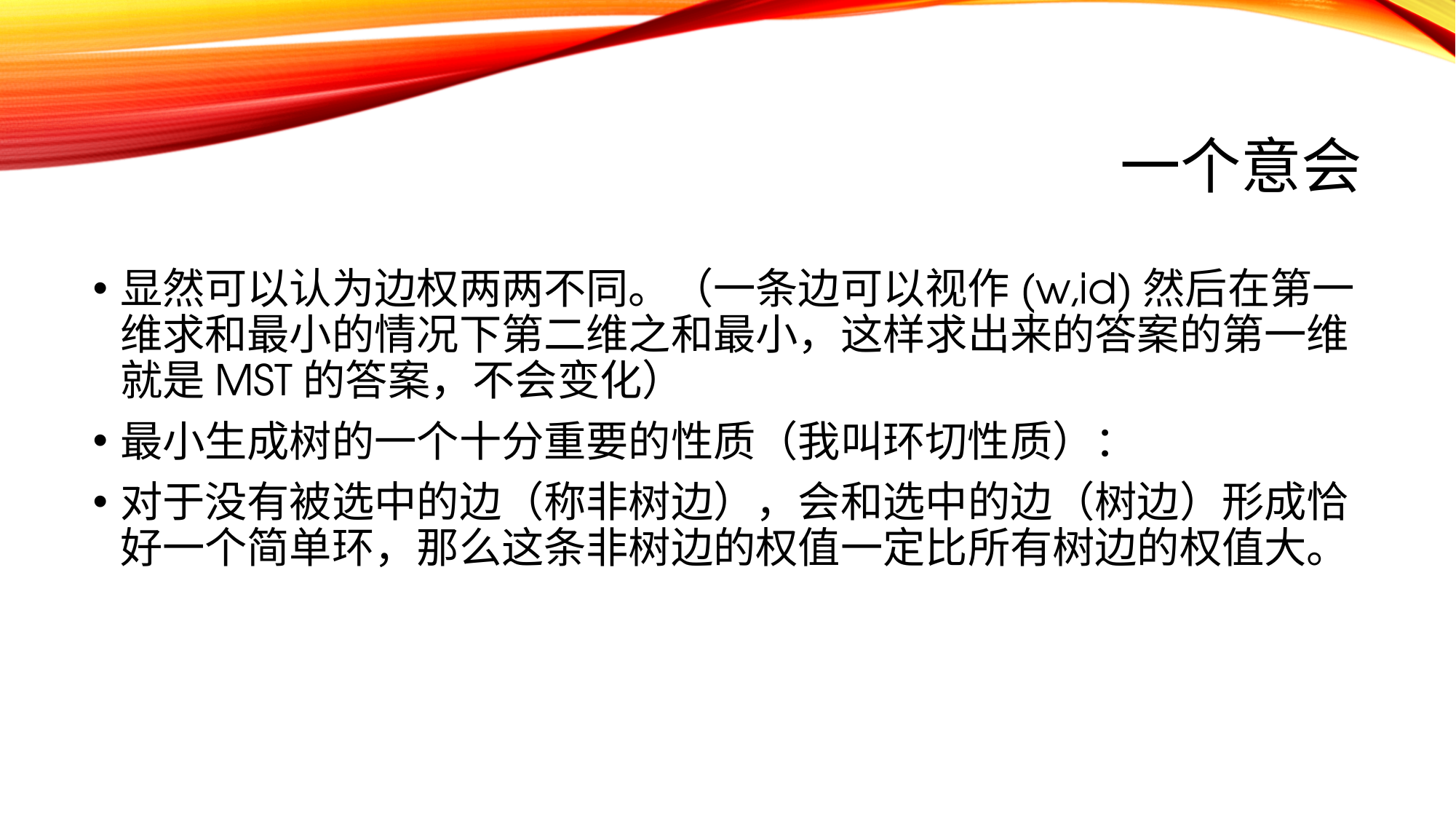

# 一个意会
显然可以认为边权两两不同。（一条边可以视作(w,id)然后在第一维求和最小的情况下第二维之和最小，这样求出来的答案的第一维就是MST的答案，不会变化）
最小生成树的一个十分重要的性质（我叫环切性质）：
对于没有被选中的边（称非树边），会和选中的边（树边）形成恰好一个简单环，那么这条非树边的权值一定比所有树边的权值大。